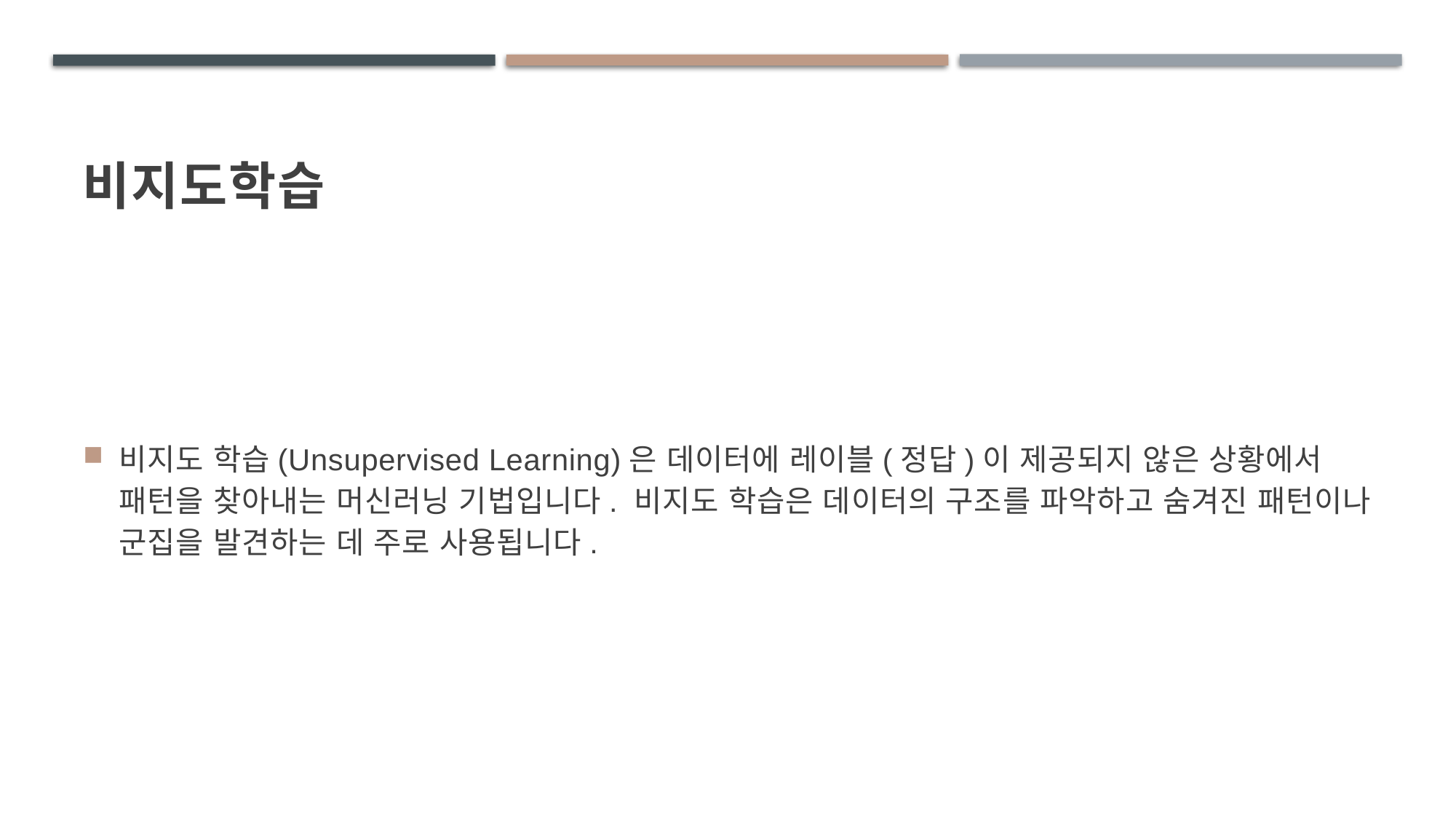

# 비지도학습
비지도 학습(Unsupervised Learning)은 데이터에 레이블(정답)이 제공되지 않은 상황에서 패턴을 찾아내는 머신러닝 기법입니다. 비지도 학습은 데이터의 구조를 파악하고 숨겨진 패턴이나 군집을 발견하는 데 주로 사용됩니다.